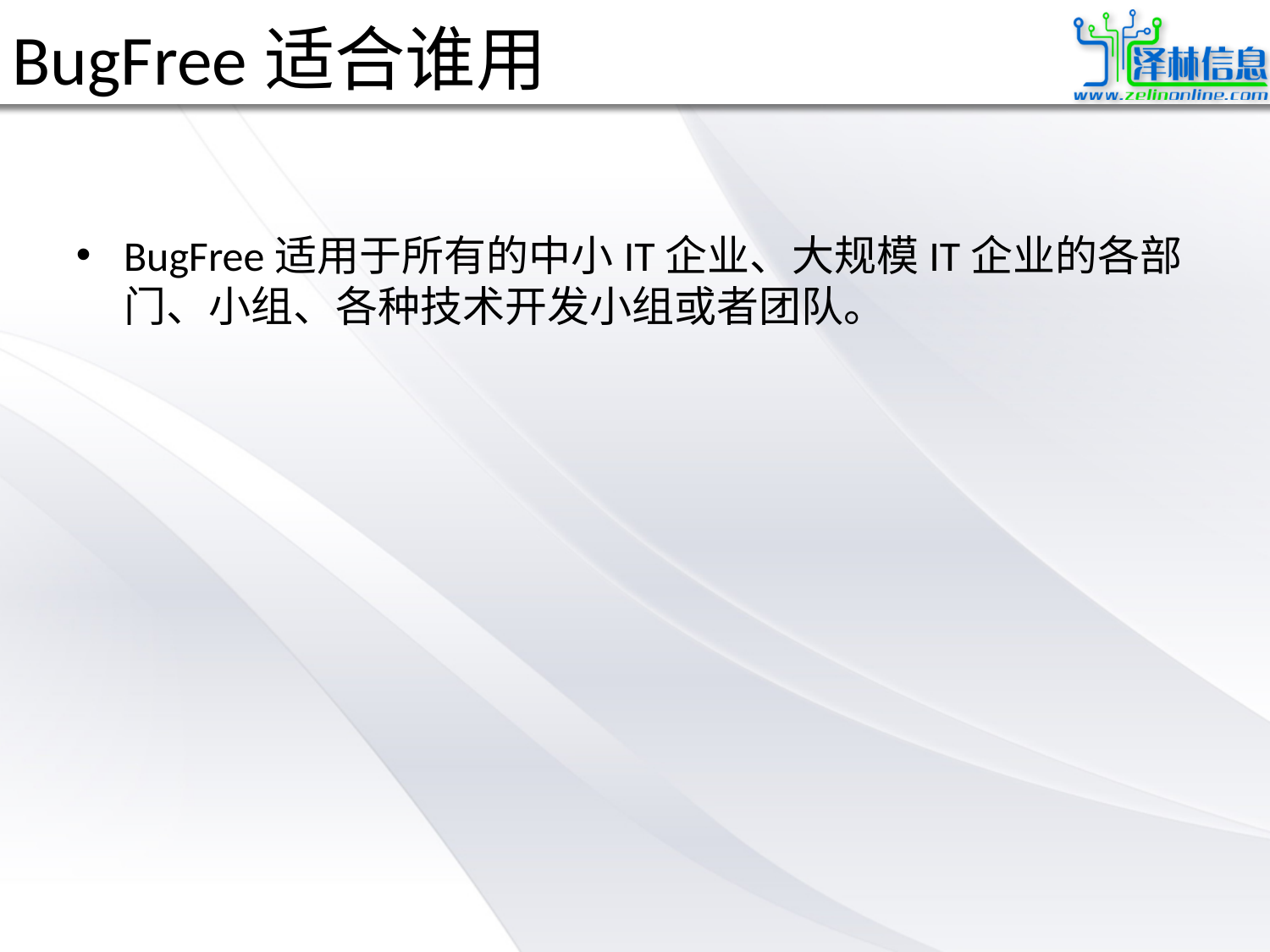

# BugFree适合谁用
BugFree适用于所有的中小IT企业、大规模IT企业的各部门、小组、各种技术开发小组或者团队。